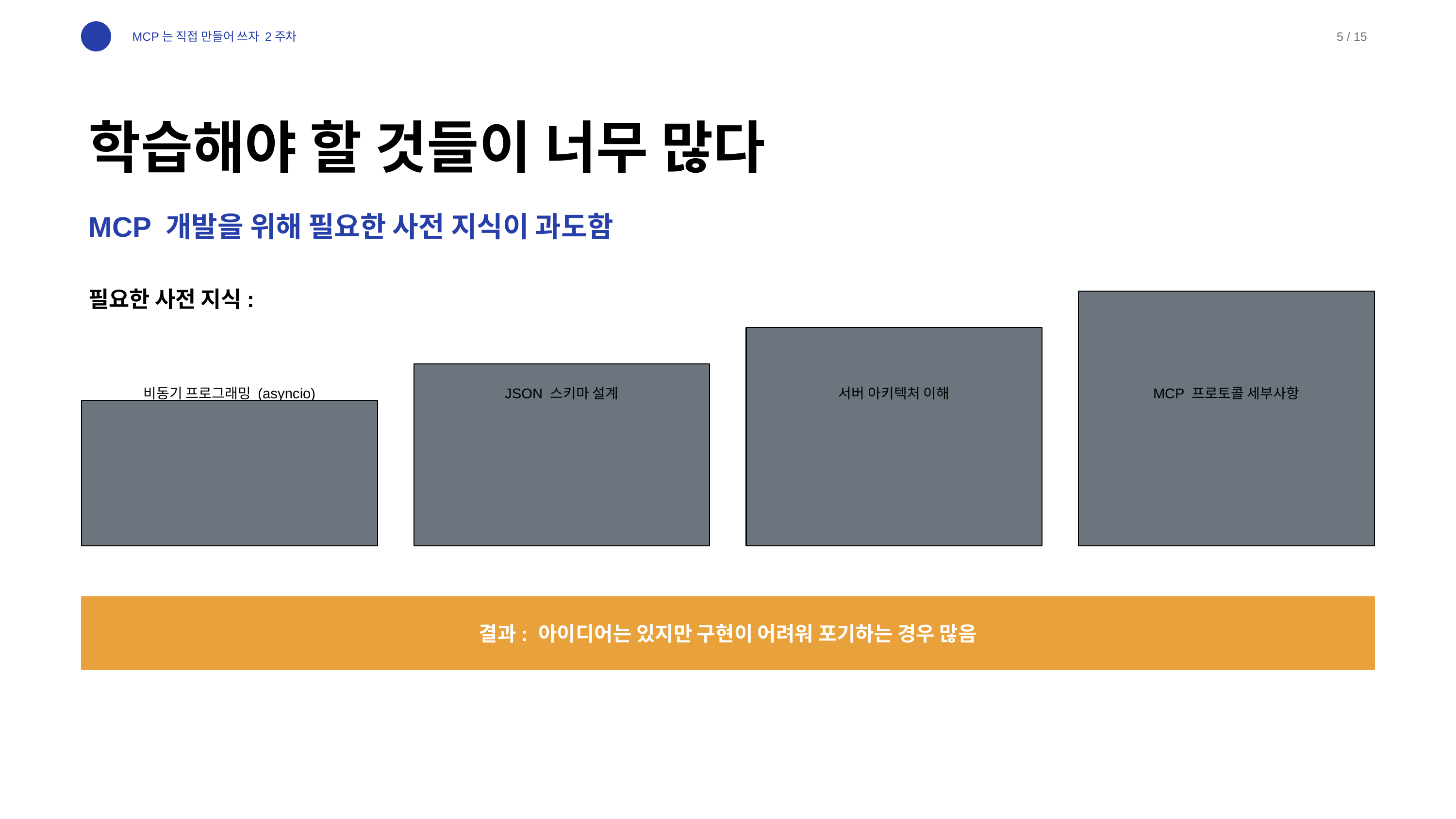

MCP는 직접 만들어 쓰자 2주차
5 / 15
학습해야 할 것들이 너무 많다
MCP 개발을 위해 필요한 사전 지식이 과도함
필요한 사전 지식:

비동기 프로그래밍 (asyncio)
JSON 스키마 설계
서버 아키텍처 이해
MCP 프로토콜 세부사항

결과: 아이디어는 있지만 구현이 어려워 포기하는 경우 많음